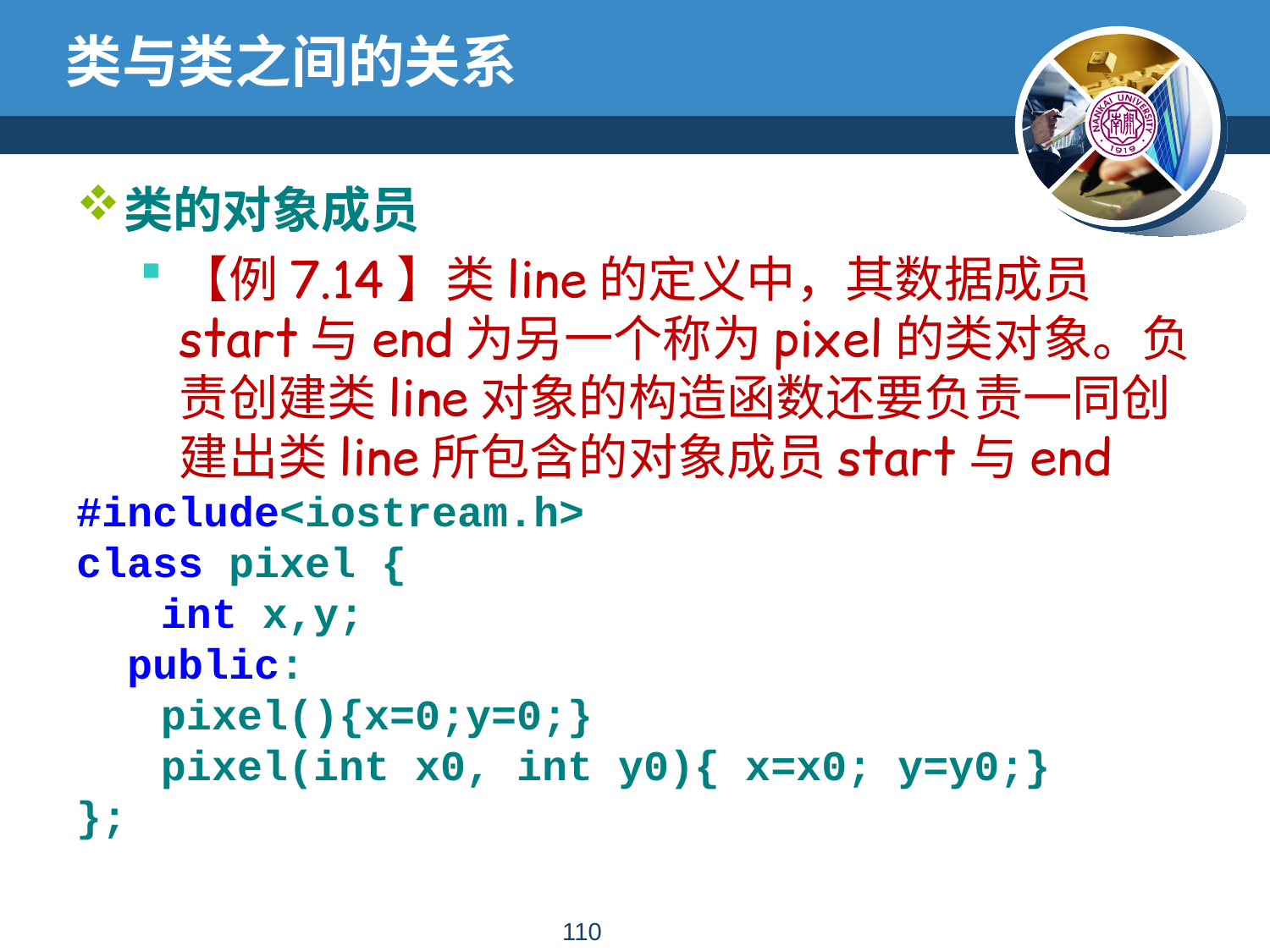

# 类与类之间的关系
类的对象成员
【例7.14】类line的定义中，其数据成员start与end为另一个称为pixel的类对象。负责创建类line对象的构造函数还要负责一同创建出类line所包含的对象成员start与end
#include<iostream.h>
class pixel {
	int x,y;
  public:
	pixel(){x=0;y=0;}
	pixel(int x0, int y0){ x=x0; y=y0;}
};
110